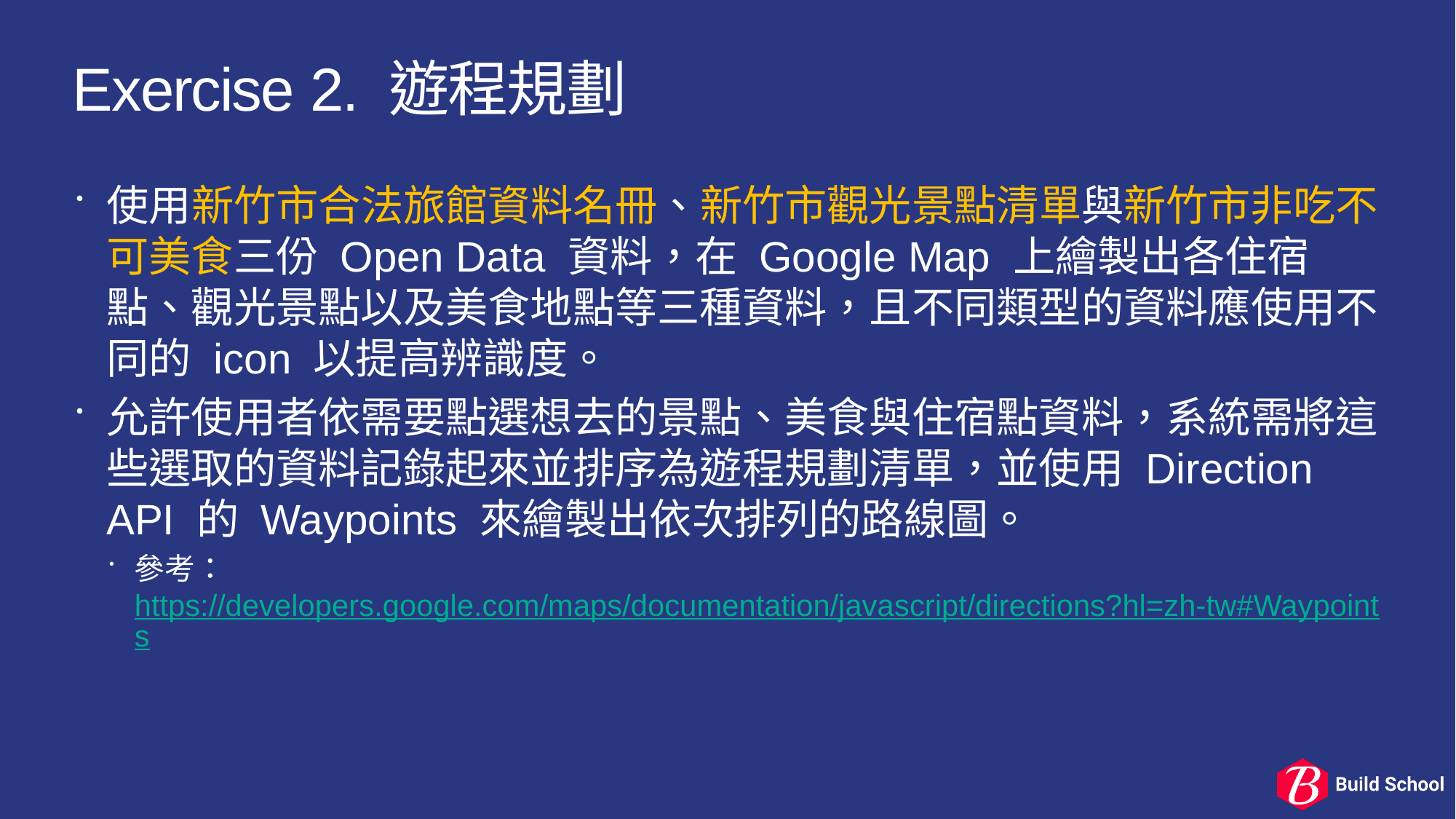

# Exercise 2. 遊程規劃
使用新竹市合法旅館資料名冊、新竹市觀光景點清單與新竹市非吃不可美食三份 Open Data 資料，在 Google Map 上繪製出各住宿點、觀光景點以及美食地點等三種資料，且不同類型的資料應使用不同的 icon 以提高辨識度。
允許使用者依需要點選想去的景點、美食與住宿點資料，系統需將這些選取的資料記錄起來並排序為遊程規劃清單，並使用 Direction API 的 Waypoints 來繪製出依次排列的路線圖。
參考：https://developers.google.com/maps/documentation/javascript/directions?hl=zh-tw#Waypoints